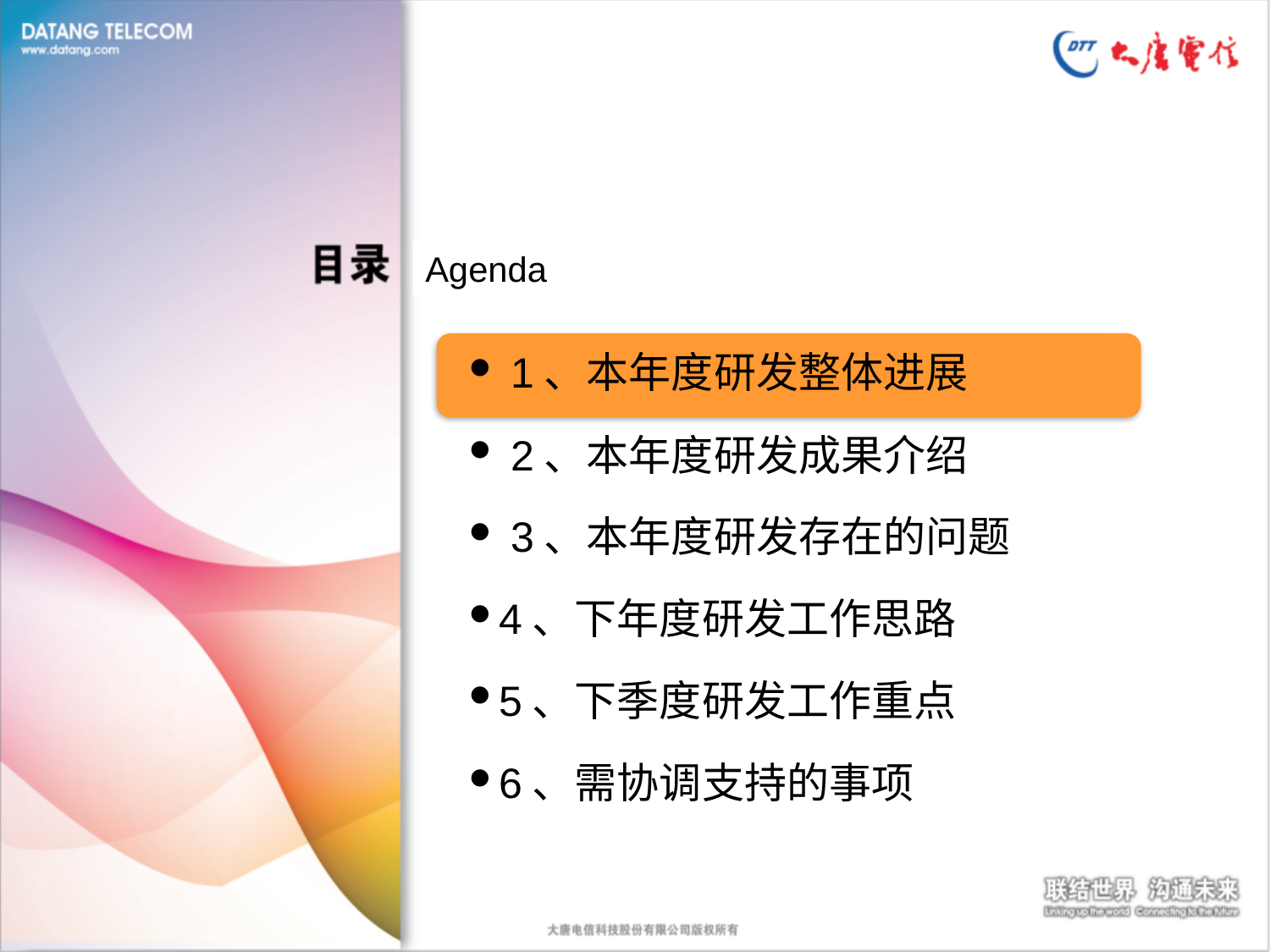

1、本年度研发整体进展
 2、本年度研发成果介绍
 3、本年度研发存在的问题
4、下年度研发工作思路
5、下季度研发工作重点
6、需协调支持的事项